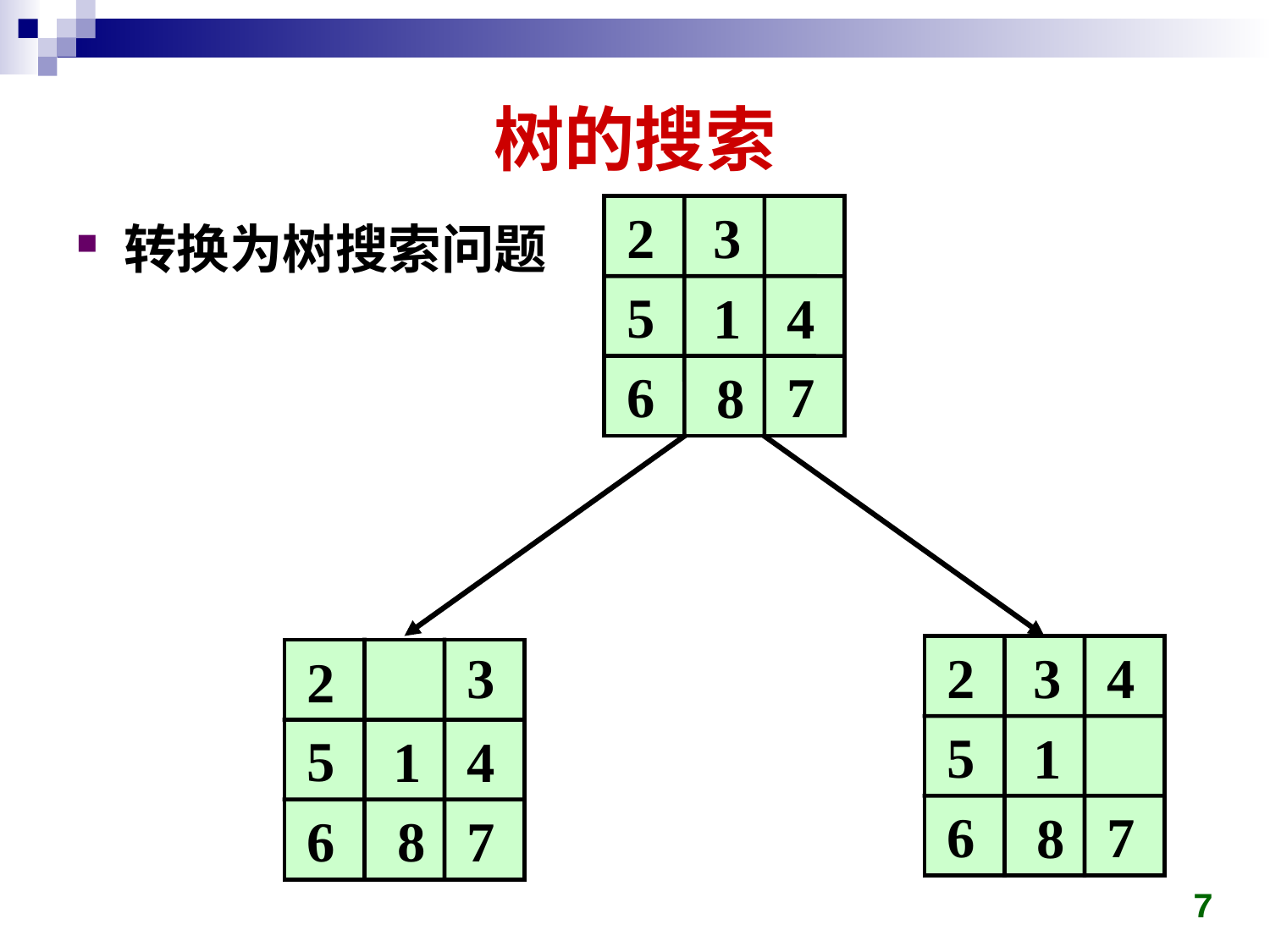

# 树的搜索

2
3
转换为树搜索问题

5
1
4
6
7
8

3

2
3
4

2
5
1
5
1
4
6
7
8
6
7
8
7